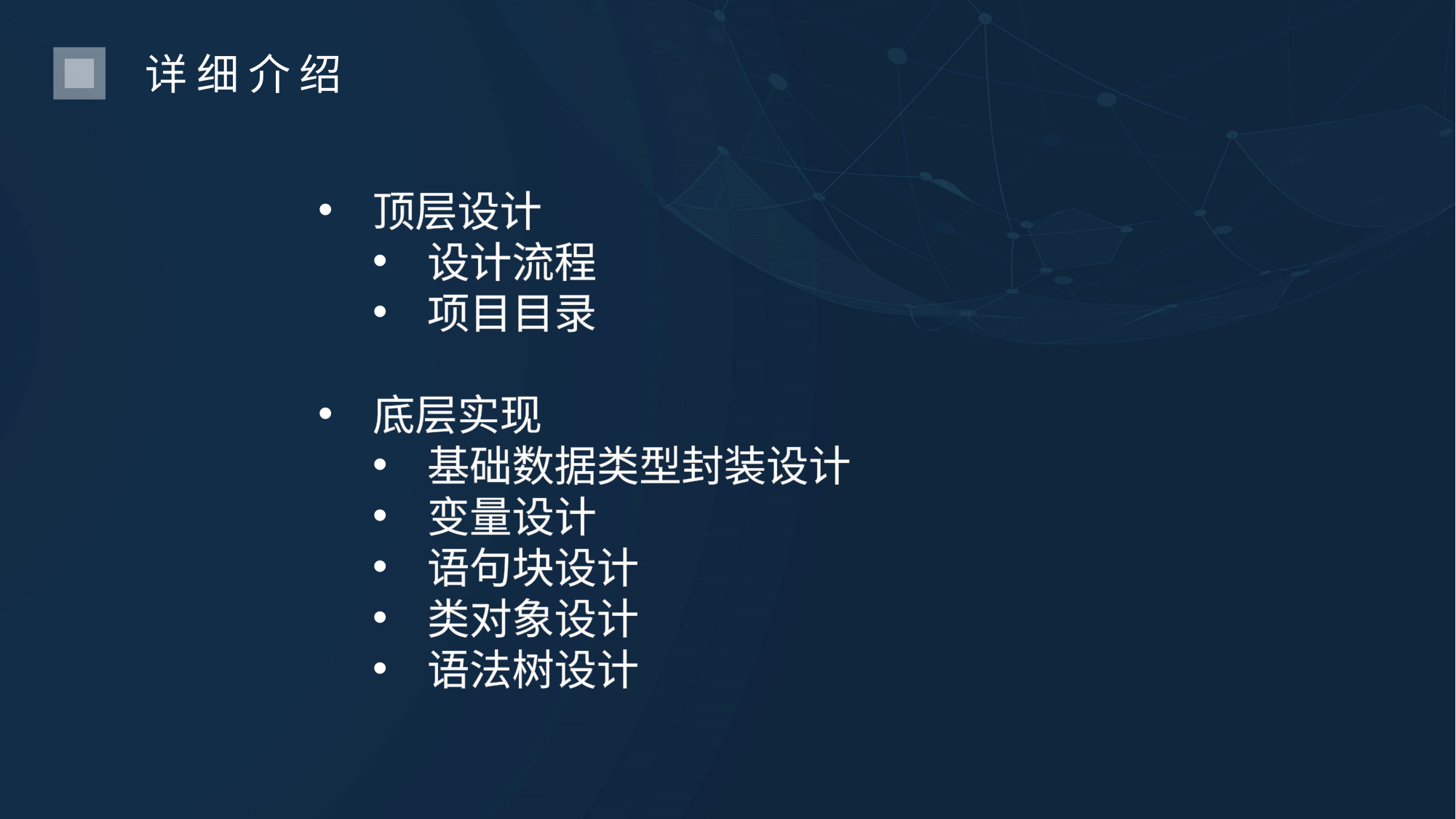

详细介绍

顶层设计
设计流程
项目目录

底层实现
基础数据类型封装设计
变量设计
语句块设计
类对象设计
语法树设计